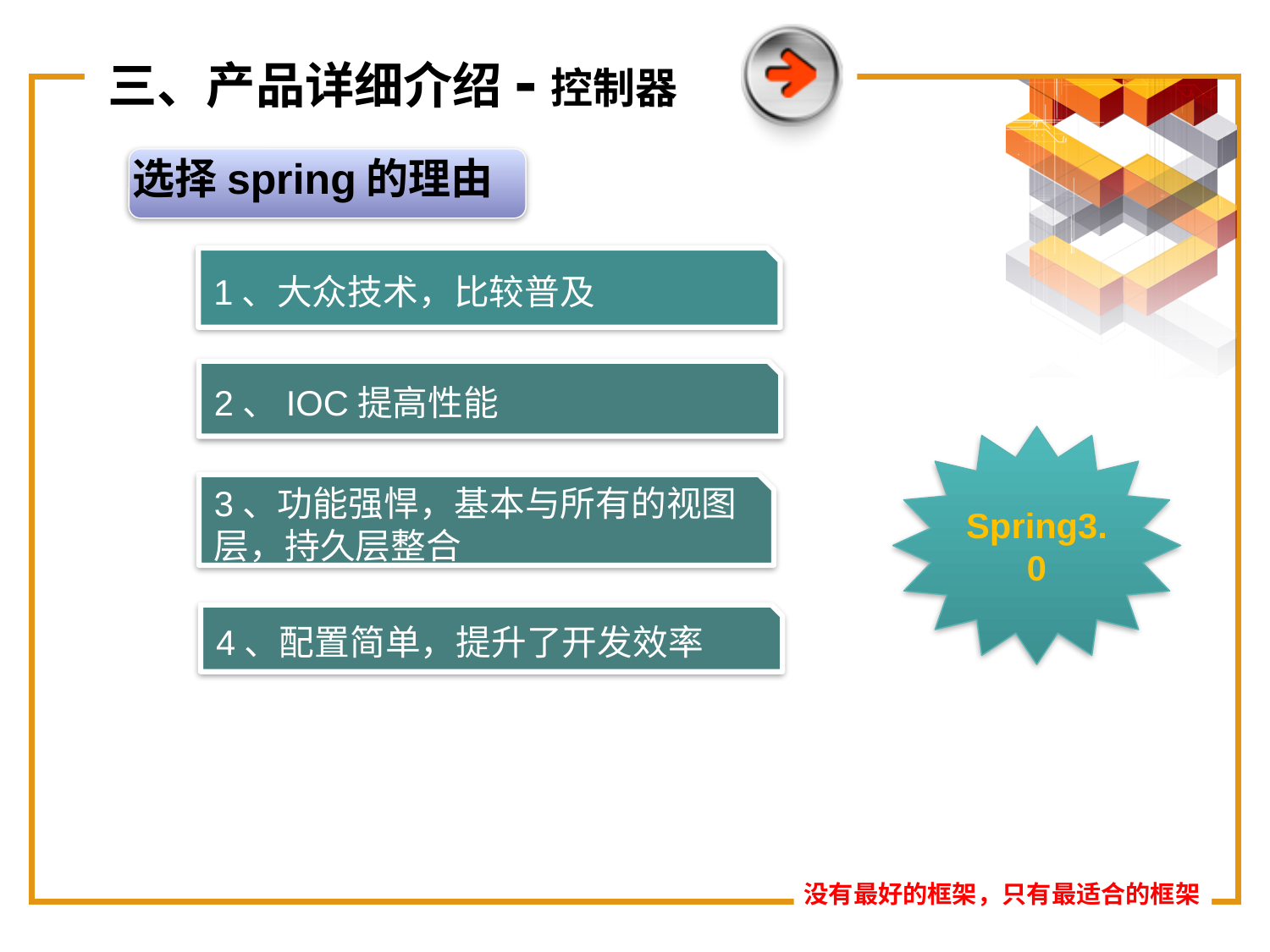

三、产品详细介绍-控制器
选择spring的理由
1、大众技术，比较普及
2、IOC提高性能
Spring3.0
3、功能强悍，基本与所有的视图层，持久层整合
4、配置简单，提升了开发效率
没有最好的框架，只有最适合的框架